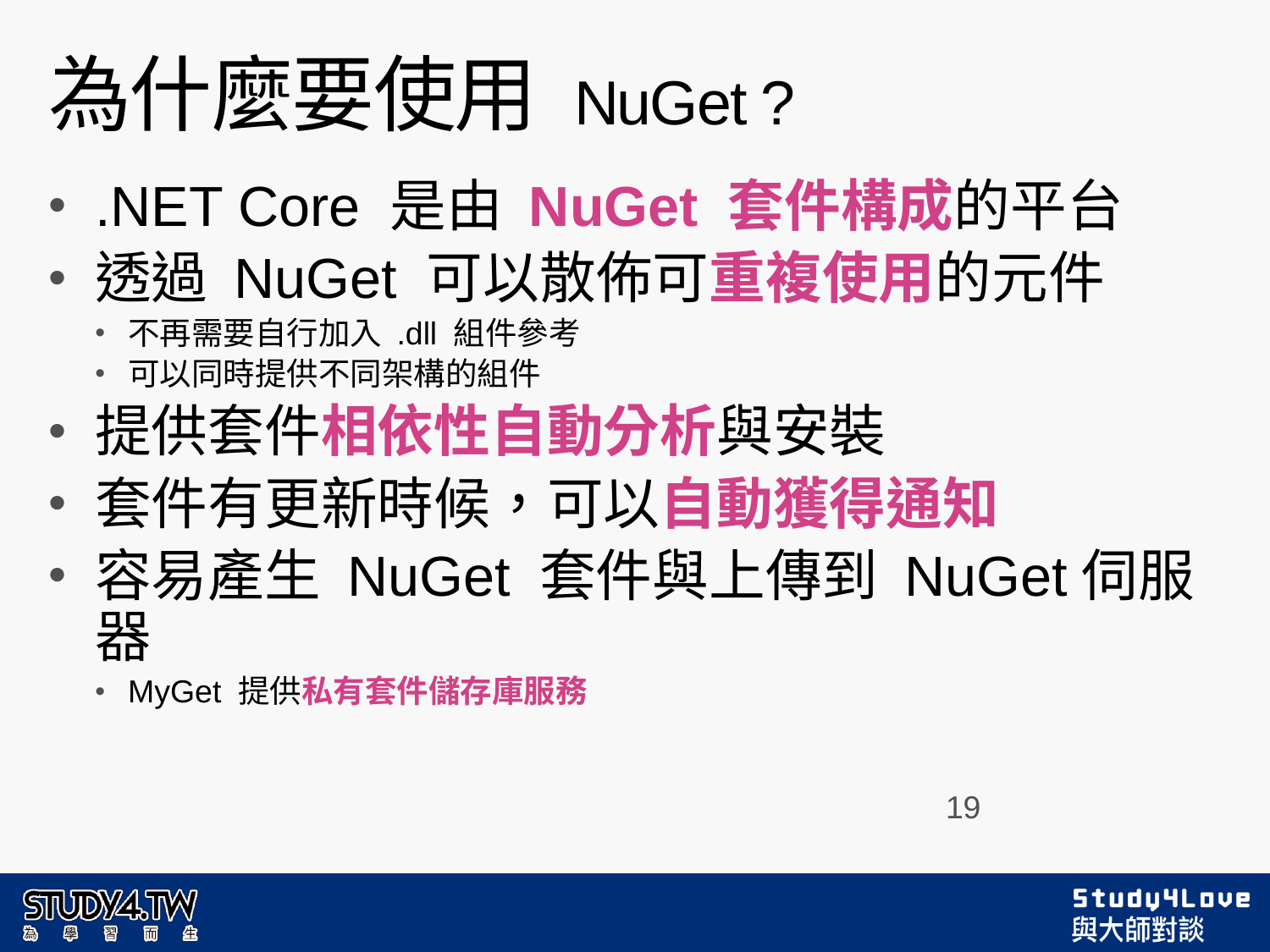

# 為什麼要使用 NuGet ?
.NET Core 是由 NuGet 套件構成的平台
透過 NuGet 可以散佈可重複使用的元件
不再需要自行加入 .dll 組件參考
可以同時提供不同架構的組件
提供套件相依性自動分析與安裝
套件有更新時候，可以自動獲得通知
容易產生 NuGet 套件與上傳到 NuGet伺服器
MyGet 提供私有套件儲存庫服務

19